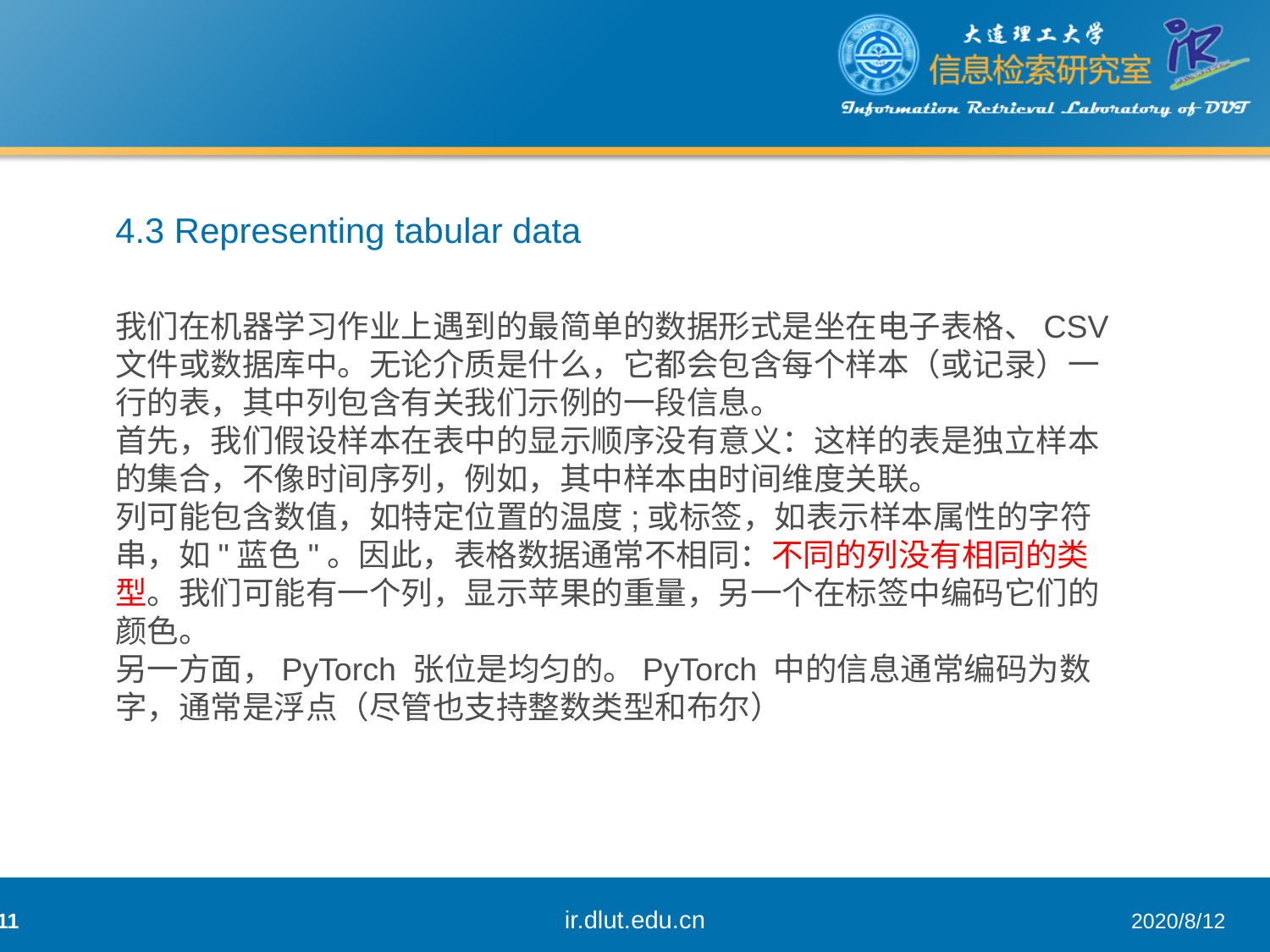

4.3 Representing tabular data

我们在机器学习作业上遇到的最简单的数据形式是坐在电子表格、CSV 文件或数据库中。无论介质是什么，它都会包含每个样本（或记录）一行的表，其中列包含有关我们示例的一段信息。
首先，我们假设样本在表中的显示顺序没有意义：这样的表是独立样本的集合，不像时间序列，例如，其中样本由时间维度关联。
列可能包含数值，如特定位置的温度;或标签，如表示样本属性的字符串，如"蓝色"。因此，表格数据通常不相同：不同的列没有相同的类型。我们可能有一个列，显示苹果的重量，另一个在标签中编码它们的颜色。
另一方面，PyTorch 张位是均匀的。PyTorch 中的信息通常编码为数字，通常是浮点（尽管也支持整数类型和布尔）